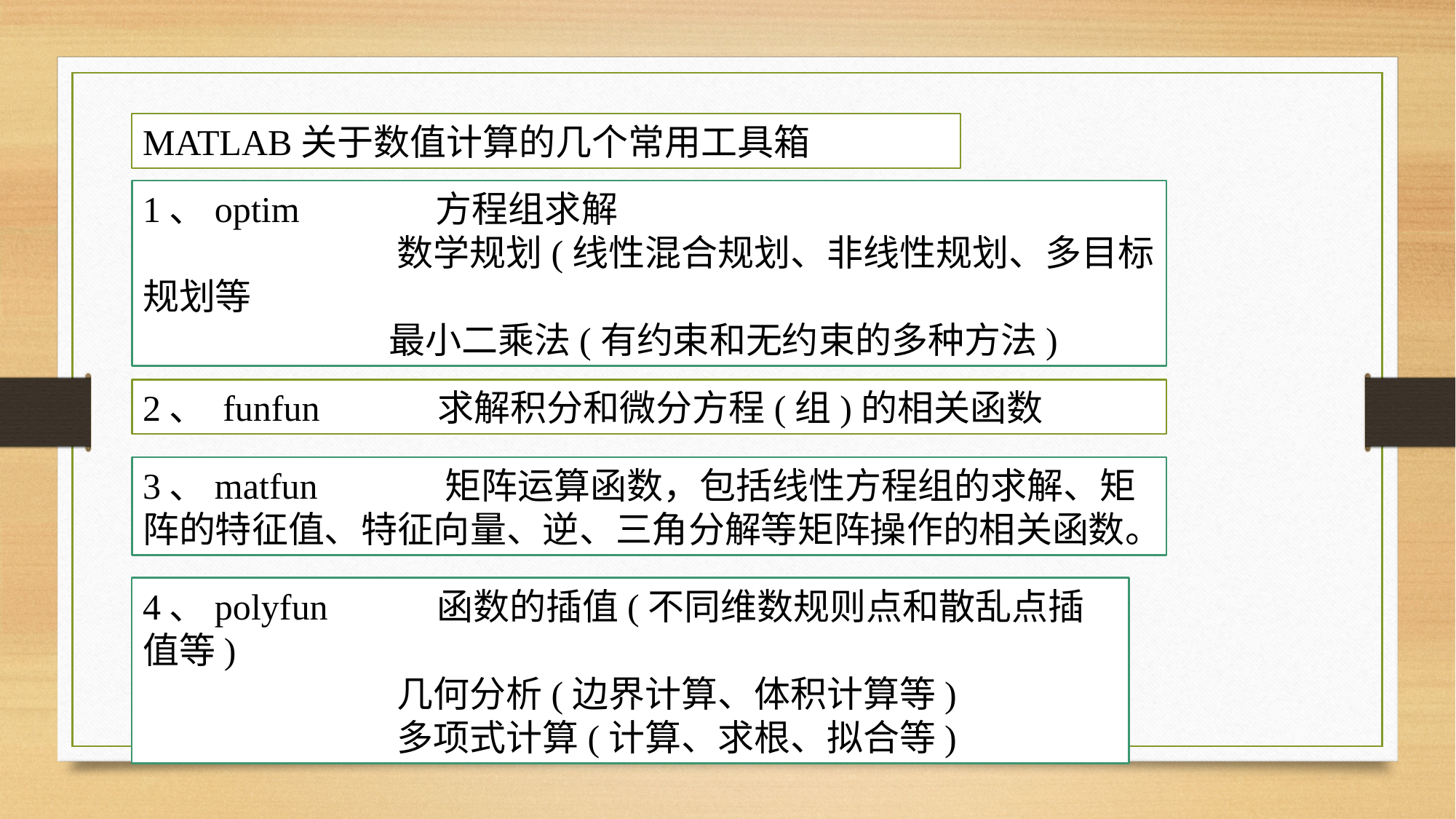

MATLAB关于数值计算的几个常用工具箱
1、optim              方程组求解
                              数学规划(线性混合规划、非线性规划、多目标规划等
                             最小二乘法(有约束和无约束的多种方法)
2、 funfun            求解积分和微分方程(组)的相关函数
3、matfun             矩阵运算函数，包括线性方程组的求解、矩阵的特征值、特征向量、逆、三角分解等矩阵操作的相关函数。
4、polyfun           函数的插值(不同维数规则点和散乱点插值等)
                              几何分析(边界计算、体积计算等)
                              多项式计算(计算、求根、拟合等)